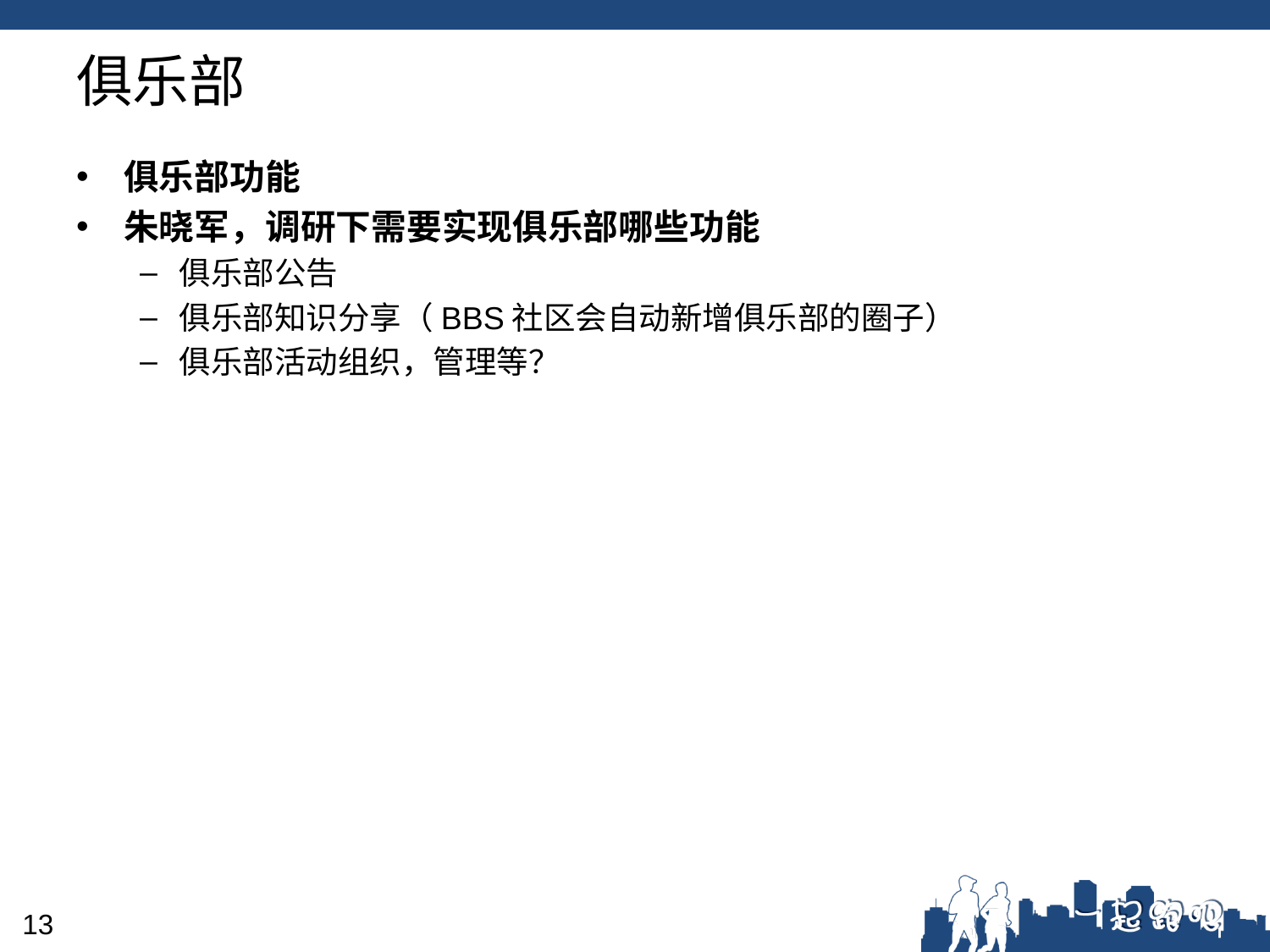

# 俱乐部
俱乐部功能
朱晓军，调研下需要实现俱乐部哪些功能
俱乐部公告
俱乐部知识分享（BBS社区会自动新增俱乐部的圈子）
俱乐部活动组织，管理等？